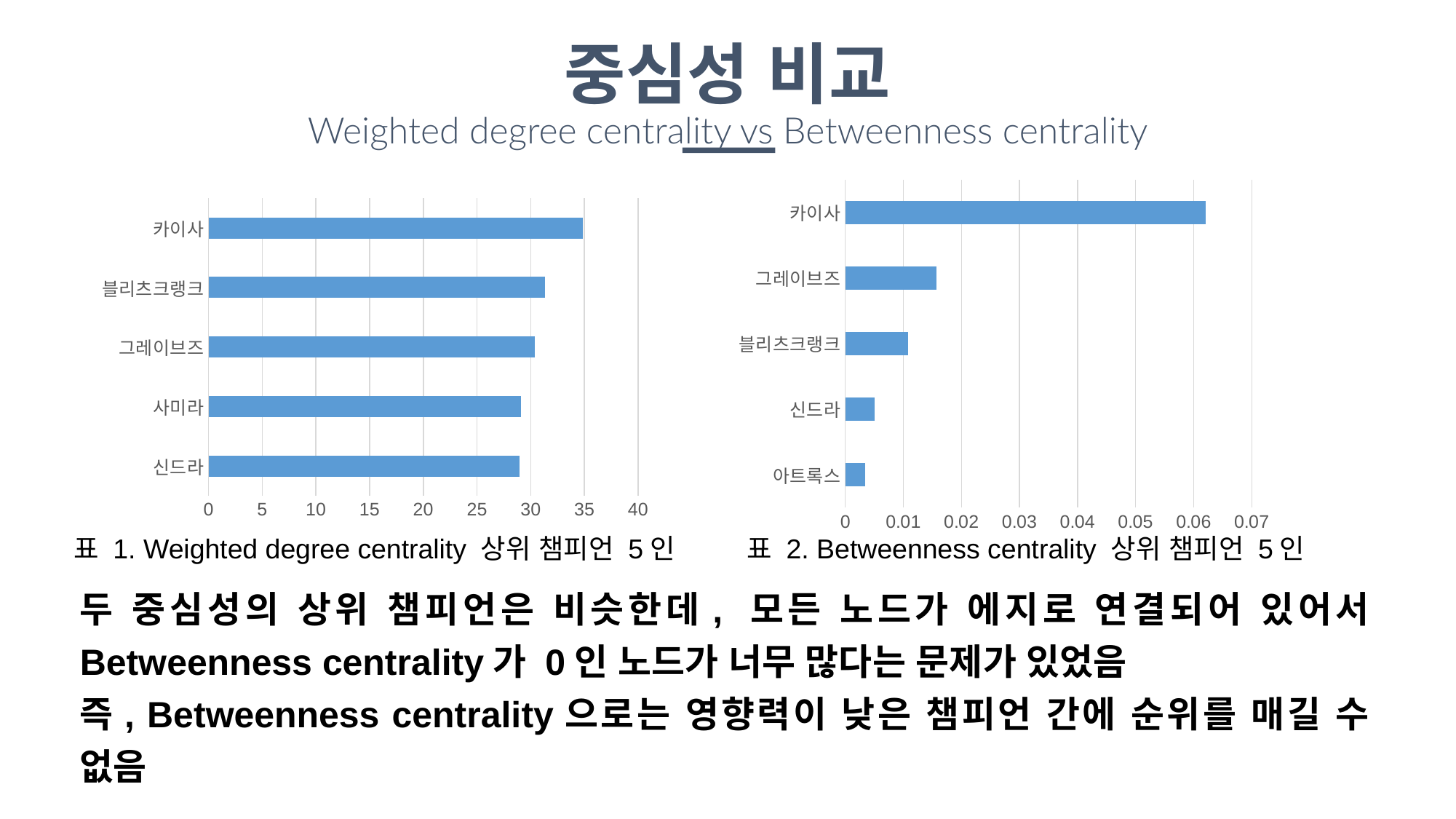

중심성 비교

Weighted degree centrality vs Betweenness centrality

### Chart

| Category | 계열 1 |
|---|---|
| 아트록스 | 0.00345911949685534 |
| 신드라 | 0.0050314465408805 |
| 블리츠크랭크 | 0.0108490566037735 |
| 그레이브즈 | 0.0156446540880503 |
| 카이사 | 0.0620283018867924 |

### Chart

| Category | 계열 1 |
|---|---|
| 신드라 | 28.9839630573987 |
| 사미라 | 29.0811369270086 |
| 그레이브즈 | 30.3932054098695 |
| 블리츠크랭크 | 31.3556051477789 |
| 카이사 | 34.8711832612752 |
표 1. Weighted degree centrality 상위 챔피언 5인
표 2. Betweenness centrality 상위 챔피언 5인
두 중심성의 상위 챔피언은 비슷한데, 모든 노드가 에지로 연결되어 있어서 Betweenness centrality가 0인 노드가 너무 많다는 문제가 있었음
즉, Betweenness centrality으로는 영향력이 낮은 챔피언 간에 순위를 매길 수 없음